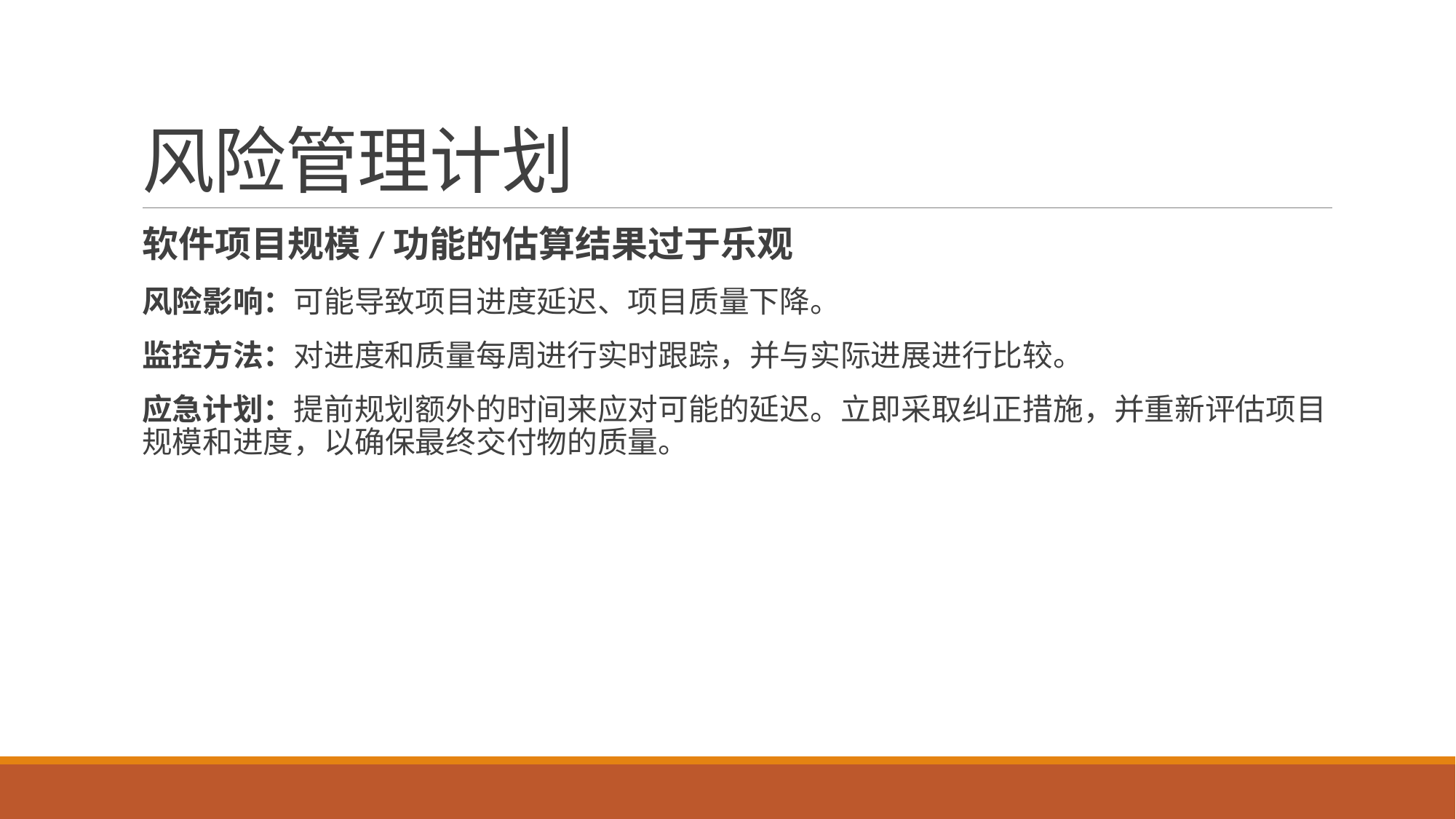

# 风险管理计划
软件项目规模/功能的估算结果过于乐观
风险影响：可能导致项目进度延迟、项目质量下降。
监控方法：对进度和质量每周进行实时跟踪，并与实际进展进行比较。
应急计划：提前规划额外的时间来应对可能的延迟。立即采取纠正措施，并重新评估项目规模和进度，以确保最终交付物的质量。